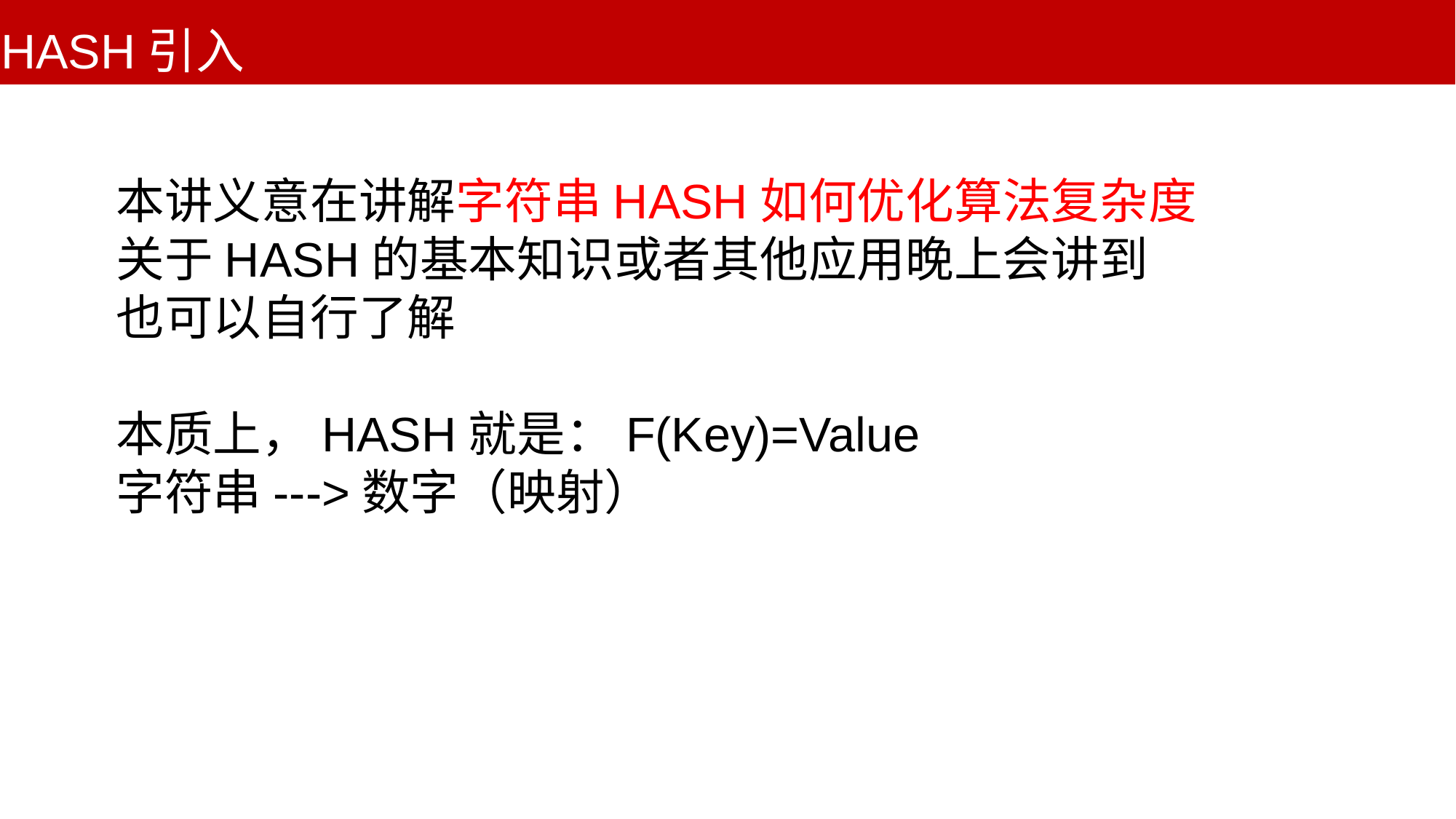

HASH引入
本讲义意在讲解字符串HASH如何优化算法复杂度
关于HASH的基本知识或者其他应用晚上会讲到
也可以自行了解

本质上，HASH就是：F(Key)=Value
字符串--->数字（映射）